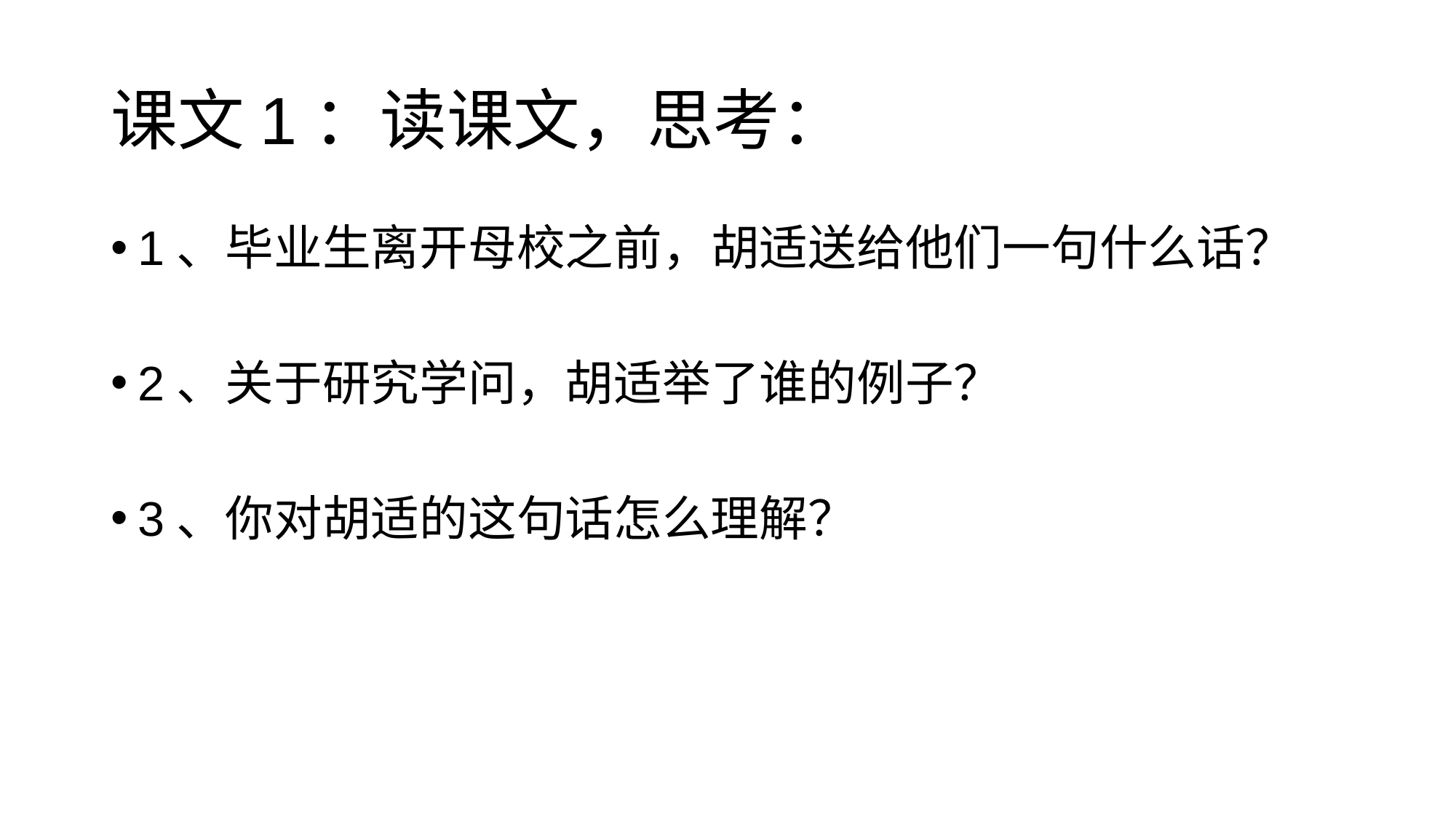

# 课文1：读课文，思考：
1、毕业生离开母校之前，胡适送给他们一句什么话？

2、关于研究学问，胡适举了谁的例子？

3、你对胡适的这句话怎么理解？